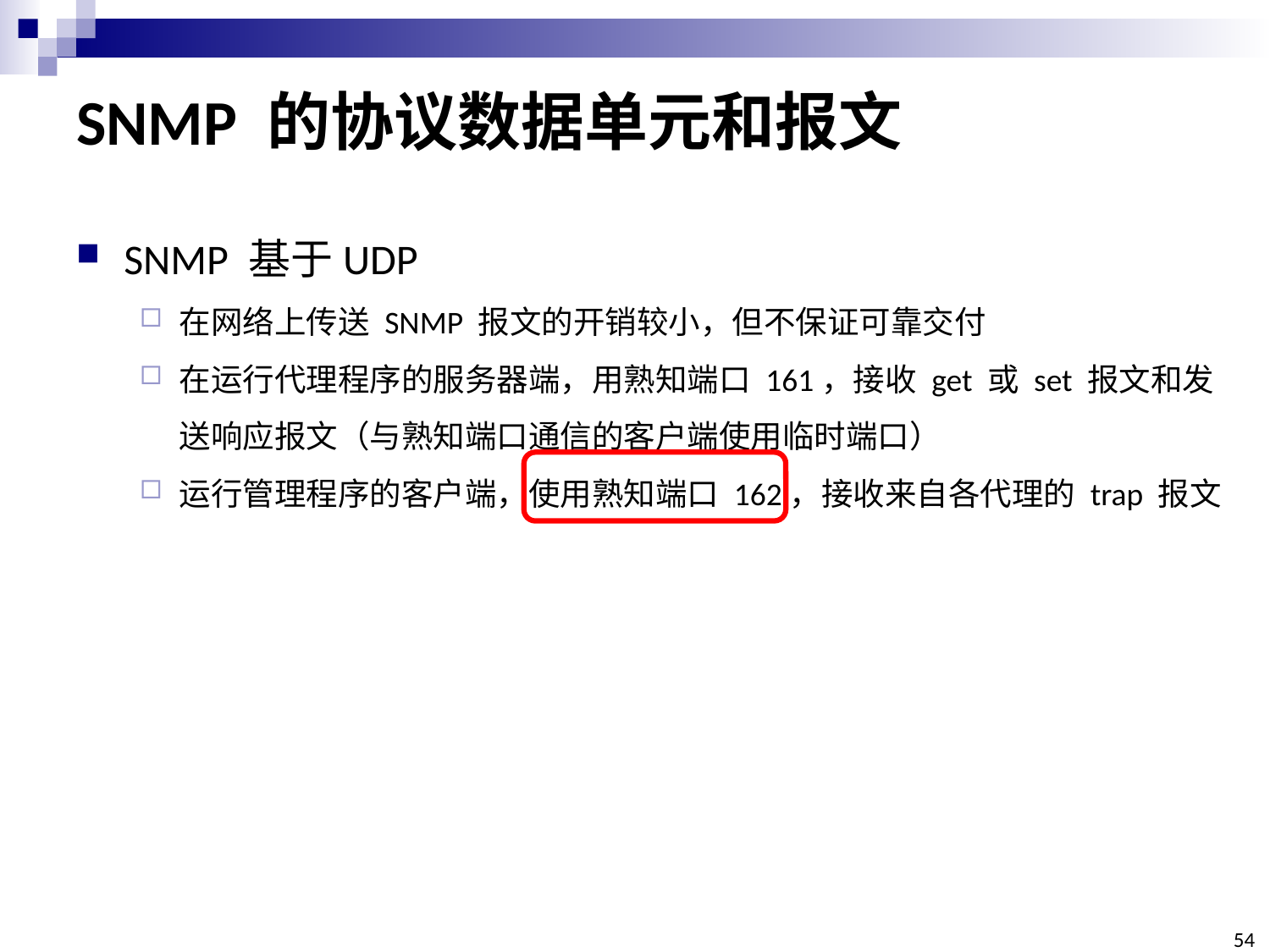

# SNMP 的协议数据单元和报文
SNMP 基于UDP
在网络上传送 SNMP 报文的开销较小，但不保证可靠交付
在运行代理程序的服务器端，用熟知端口 161，接收 get 或 set 报文和发送响应报文（与熟知端口通信的客户端使用临时端口）
运行管理程序的客户端，使用熟知端口 162，接收来自各代理的 trap 报文

54